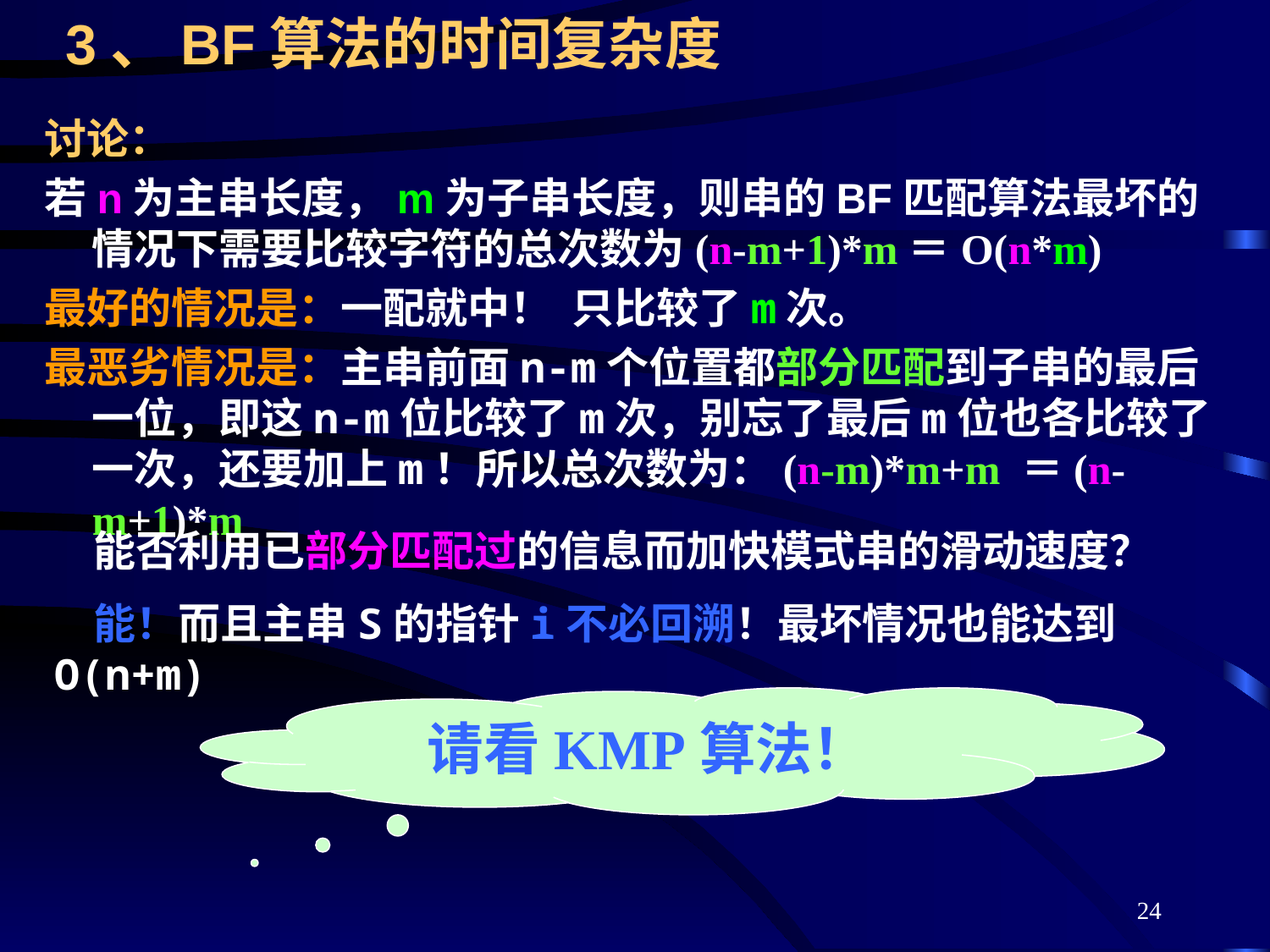

# 3、BF算法的时间复杂度
讨论：
若n为主串长度，m为子串长度，则串的BF匹配算法最坏的情况下需要比较字符的总次数为(n-m+1)*m＝O(n*m)
最好的情况是：一配就中！  只比较了m次。
最恶劣情况是：主串前面n-m个位置都部分匹配到子串的最后一位，即这n-m位比较了m次，别忘了最后m位也各比较了一次，还要加上m！所以总次数为：(n-m)*m+m ＝(n-m+1)*m

   能否利用已部分匹配过的信息而加快模式串的滑动速度？
   能！而且主串S的指针i不必回溯！最坏情况也能达到O(n+m)
请看KMP算法！
24